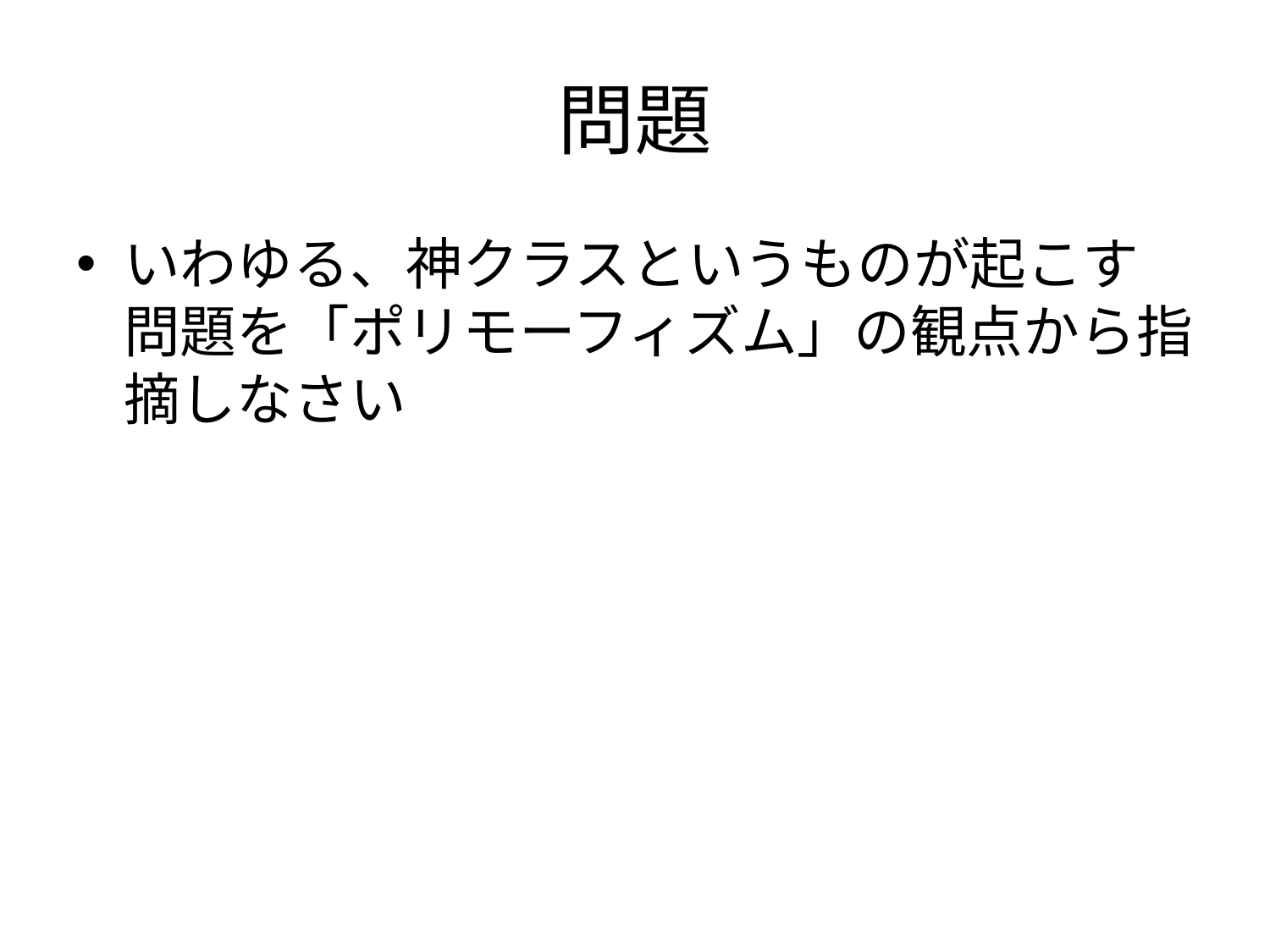

# 問題
いわゆる、神クラスというものが起こす問題を「ポリモーフィズム」の観点から指摘しなさい